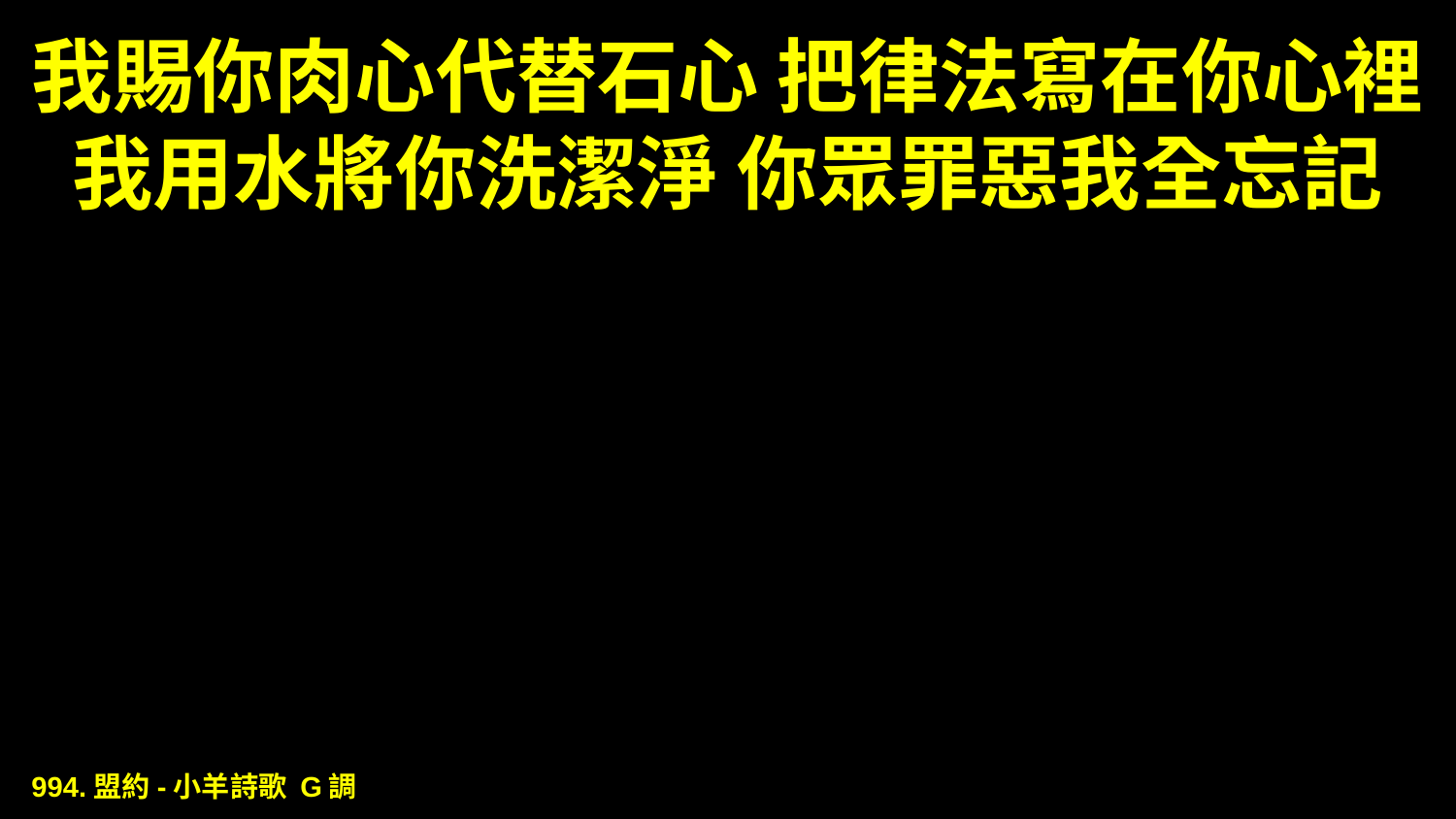

# 我賜你肉心代替石心 把律法寫在你心裡 我用水將你洗潔淨 你眾罪惡我全忘記
994.盟約-小羊詩歌 G調